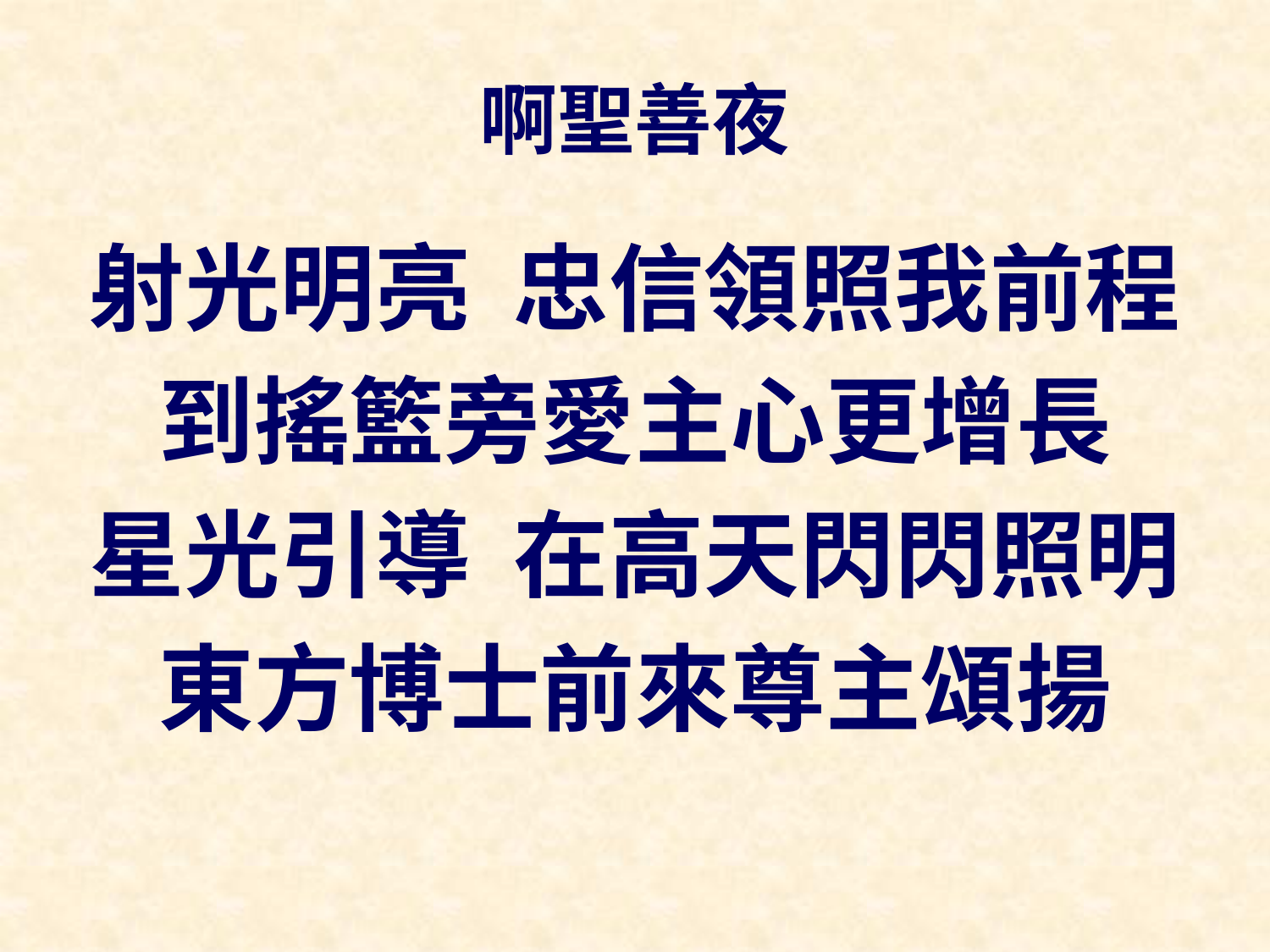

# 啊聖善夜
射光明亮  忠信領照我前程
到搖籃旁愛主心更增長
星光引導  在高天閃閃照明
東方博士前來尊主頌揚